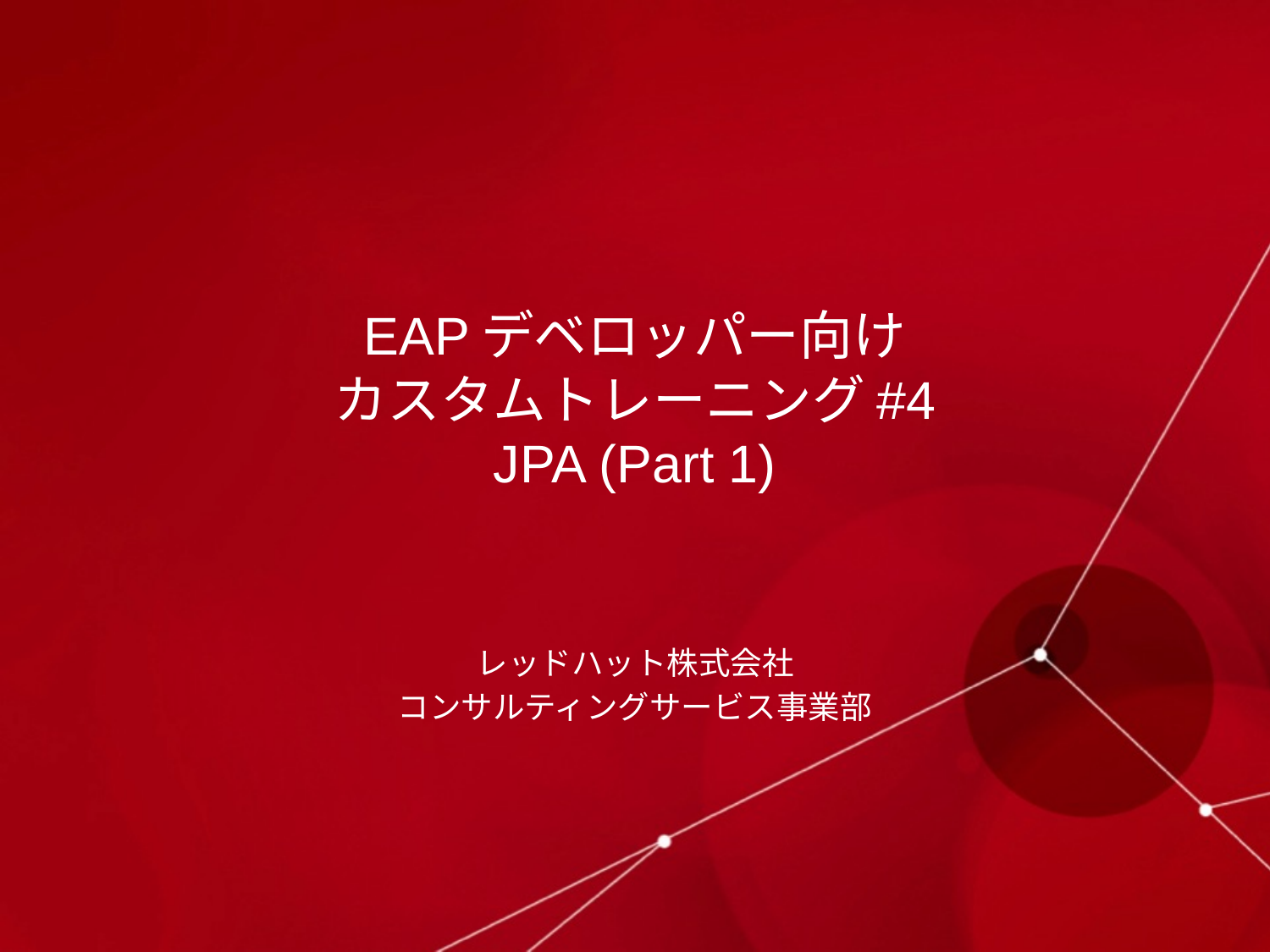

# EAPデベロッパー向け カスタムトレーニング#4 JPA (Part 1)
レッドハット株式会社
コンサルティングサービス事業部